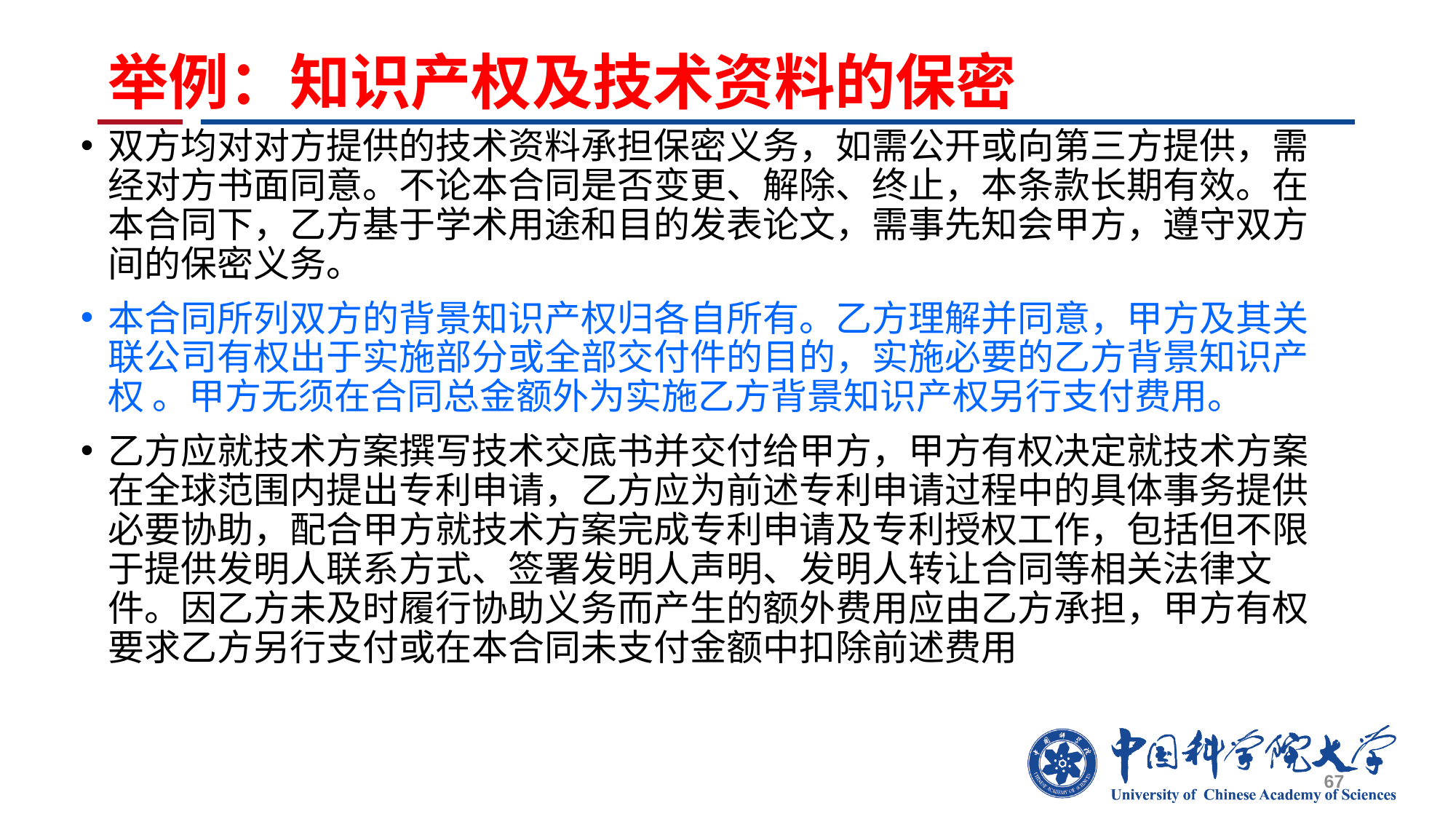

# 举例：知识产权及技术资料的保密
双方均对对方提供的技术资料承担保密义务，如需公开或向第三方提供，需经对方书面同意。不论本合同是否变更、解除、终止，本条款长期有效。在本合同下，乙方基于学术用途和目的发表论文，需事先知会甲方，遵守双方间的保密义务。
本合同所列双方的背景知识产权归各自所有。乙方理解并同意，甲方及其关联公司有权出于实施部分或全部交付件的目的，实施必要的乙方背景知识产权 。甲方无须在合同总金额外为实施乙方背景知识产权另行支付费用。
乙方应就技术方案撰写技术交底书并交付给甲方，甲方有权决定就技术方案在全球范围内提出专利申请，乙方应为前述专利申请过程中的具体事务提供必要协助，配合甲方就技术方案完成专利申请及专利授权工作，包括但不限于提供发明人联系方式、签署发明人声明、发明人转让合同等相关法律文件。因乙方未及时履行协助义务而产生的额外费用应由乙方承担，甲方有权要求乙方另行支付或在本合同未支付金额中扣除前述费用

67